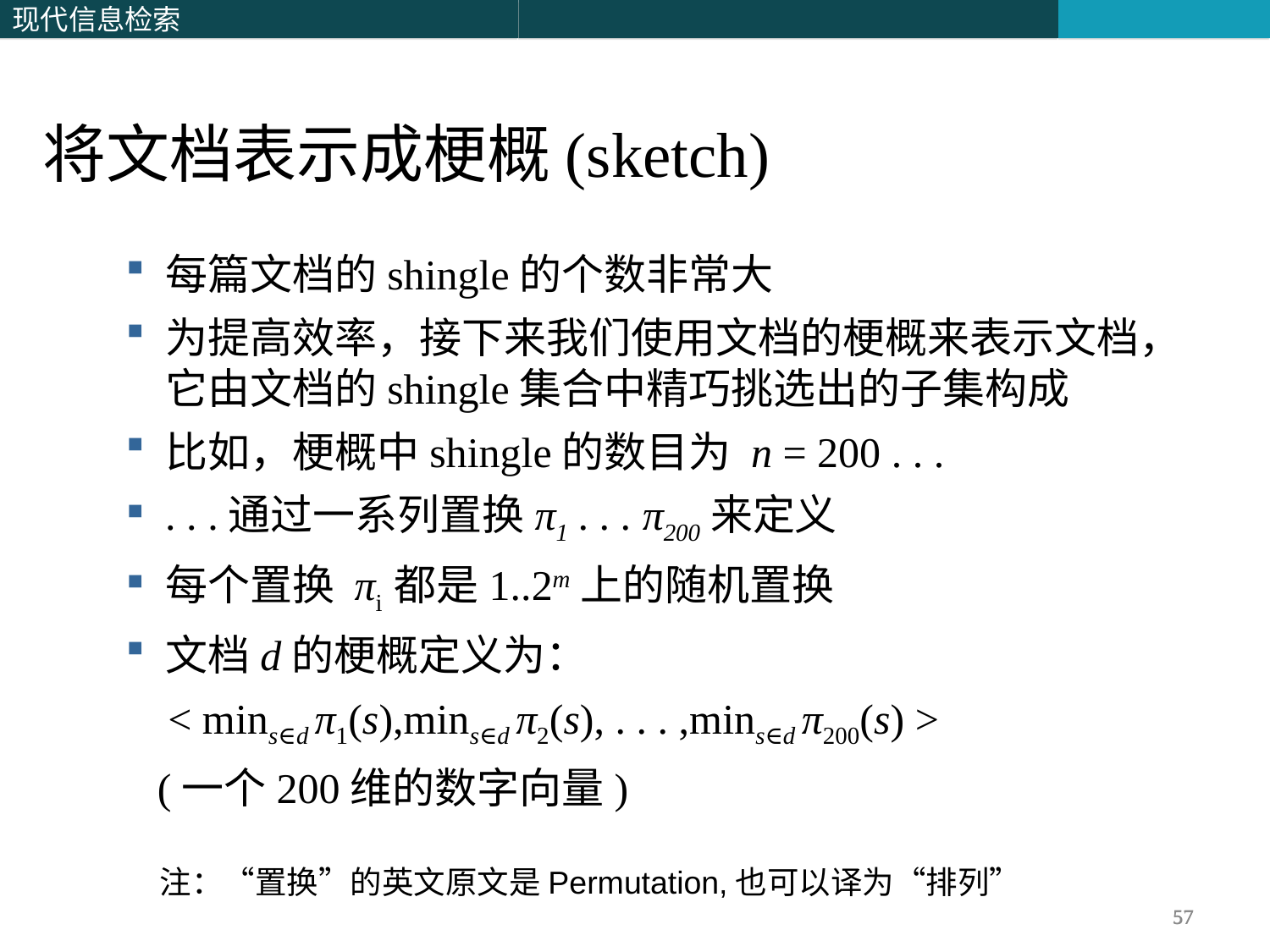

将文档表示成梗概(sketch)

每篇文档的shingle的个数非常大
为提高效率，接下来我们使用文档的梗概来表示文档，它由文档的shingle集合中精巧挑选出的子集构成
比如，梗概中shingle的数目为 n = 200 . . .
. . .通过一系列置换π1 . . . π200来定义
每个置换 πi 都是1..2m上的随机置换
文档d的梗概定义为：
    < mins∈d π1(s),mins∈d π2(s), . . . ,mins∈d π200(s) >
   (一个200维的数字向量)
注：“置换”的英文原文是Permutation,也可以译为“排列”
57
57